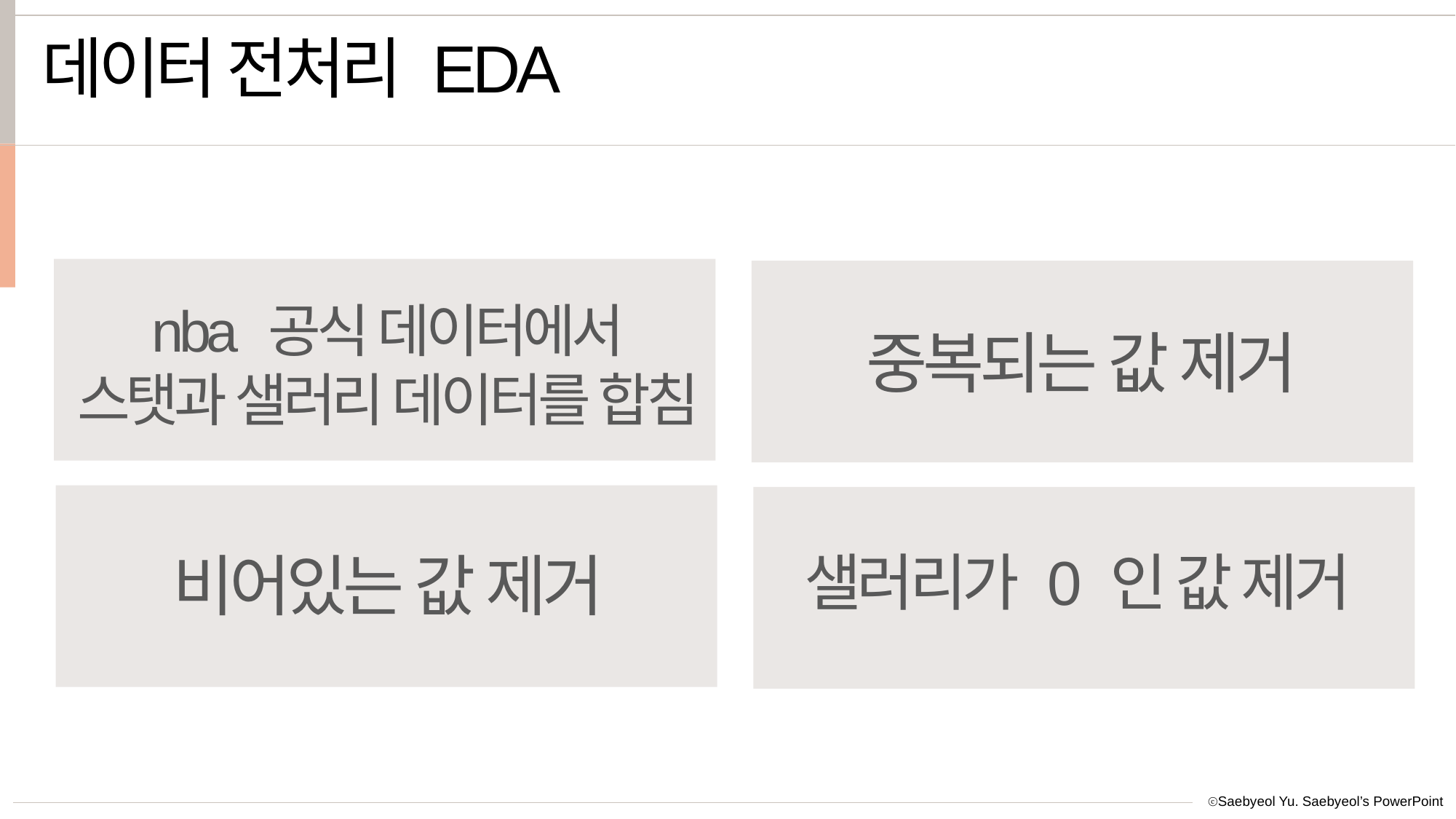

데이터 전처리 EDA

nba 공식 데이터에서
스탯과 샐러리 데이터를 합침
중복되는 값 제거

비어있는 값 제거
샐러리가 0 인 값 제거